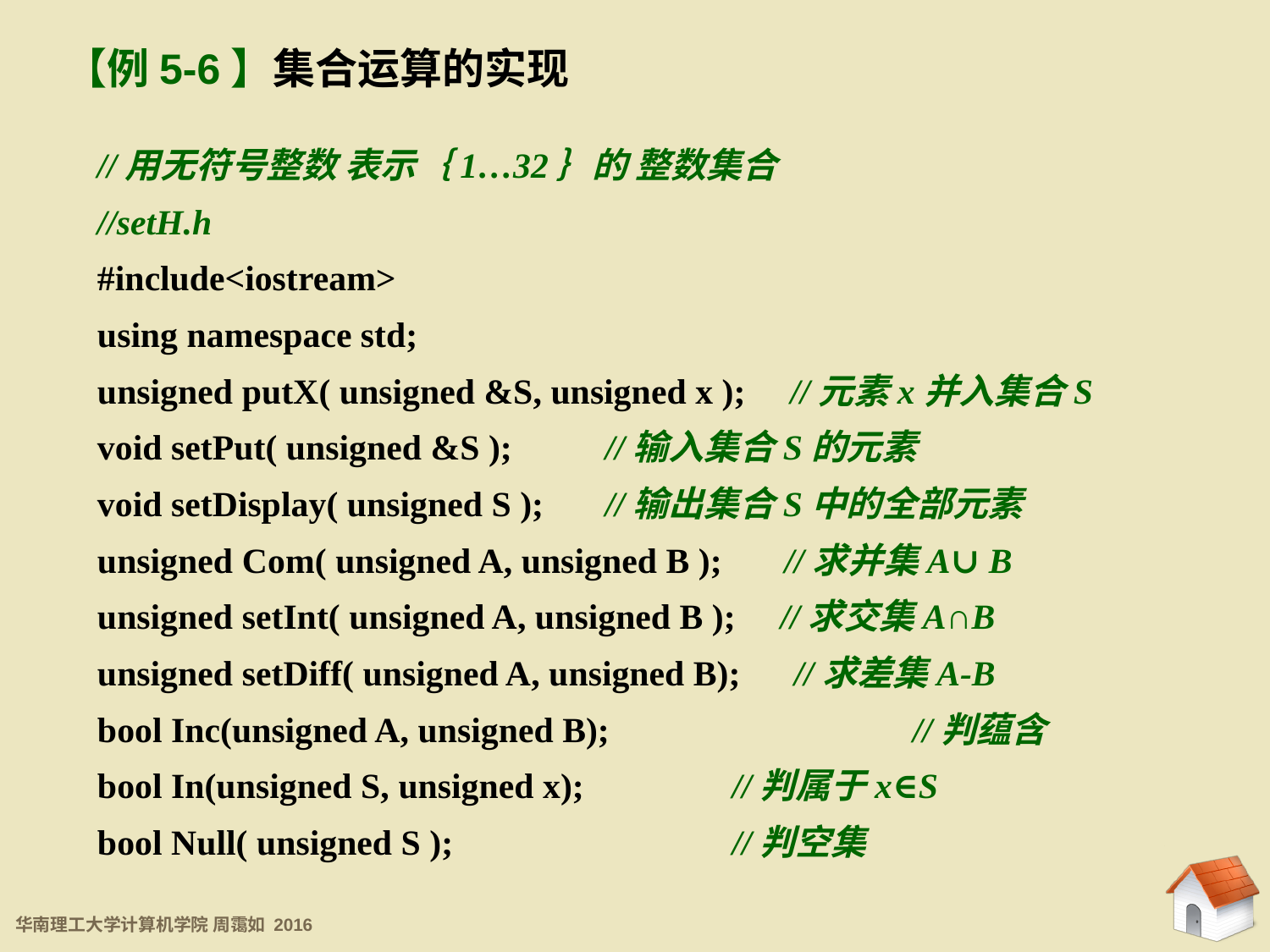

【例5-6】集合运算的实现
//用无符号整数 表示｛1…32｝的 整数集合
//setH.h
#include<iostream>
using namespace std;
unsigned putX( unsigned &S, unsigned x );     //元素x并入集合S
void setPut( unsigned &S ); 	//输入集合S的元素
void setDisplay( unsigned S ); 	//输出集合S中的全部元素
unsigned Com( unsigned A, unsigned B );       //求并集A∪ B
unsigned setInt( unsigned A, unsigned B );     //求交集A∩B
unsigned setDiff( unsigned A, unsigned B);      //求差集A-B
bool Inc(unsigned A, unsigned B);		      //判蕴含
bool In(unsigned S, unsigned x); 		//判属于x∈S
bool Null( unsigned S ); 			//判空集